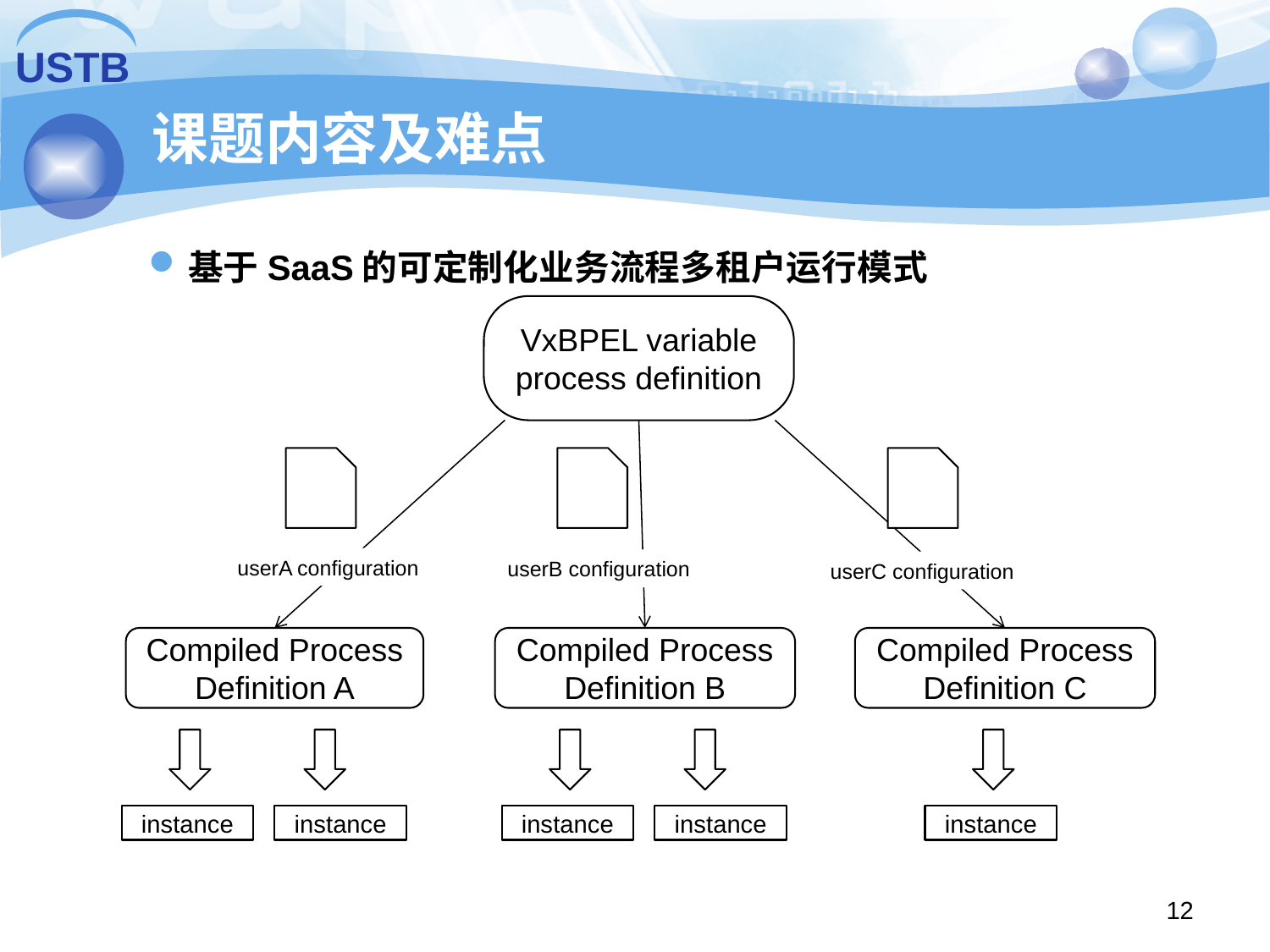

USTB
# 课题内容及难点

基于SaaS的可定制化业务流程多租户运行模式
VxBPEL variable
process definition

userA configuration
userB configuration
userC configuration
Compiled Process Definition A
Compiled Process Definition B
Compiled Process Definition C

instance
instance
instance
instance
instance
12